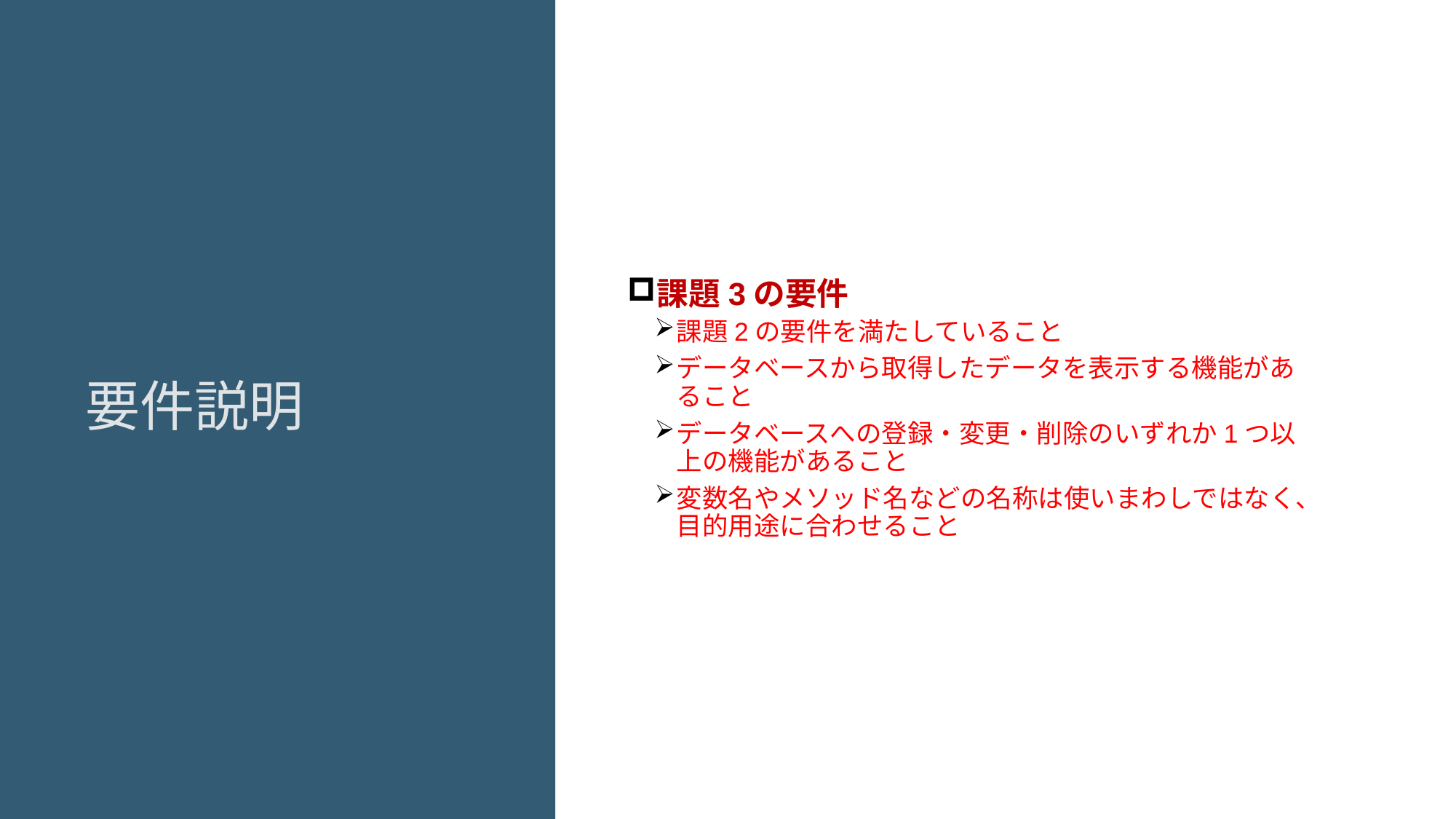

# 要件説明
課題3の要件
課題2の要件を満たしていること
データベースから取得したデータを表示する機能があること
データベースへの登録・変更・削除のいずれか1つ以上の機能があること
変数名やメソッド名などの名称は使いまわしではなく、目的用途に合わせること